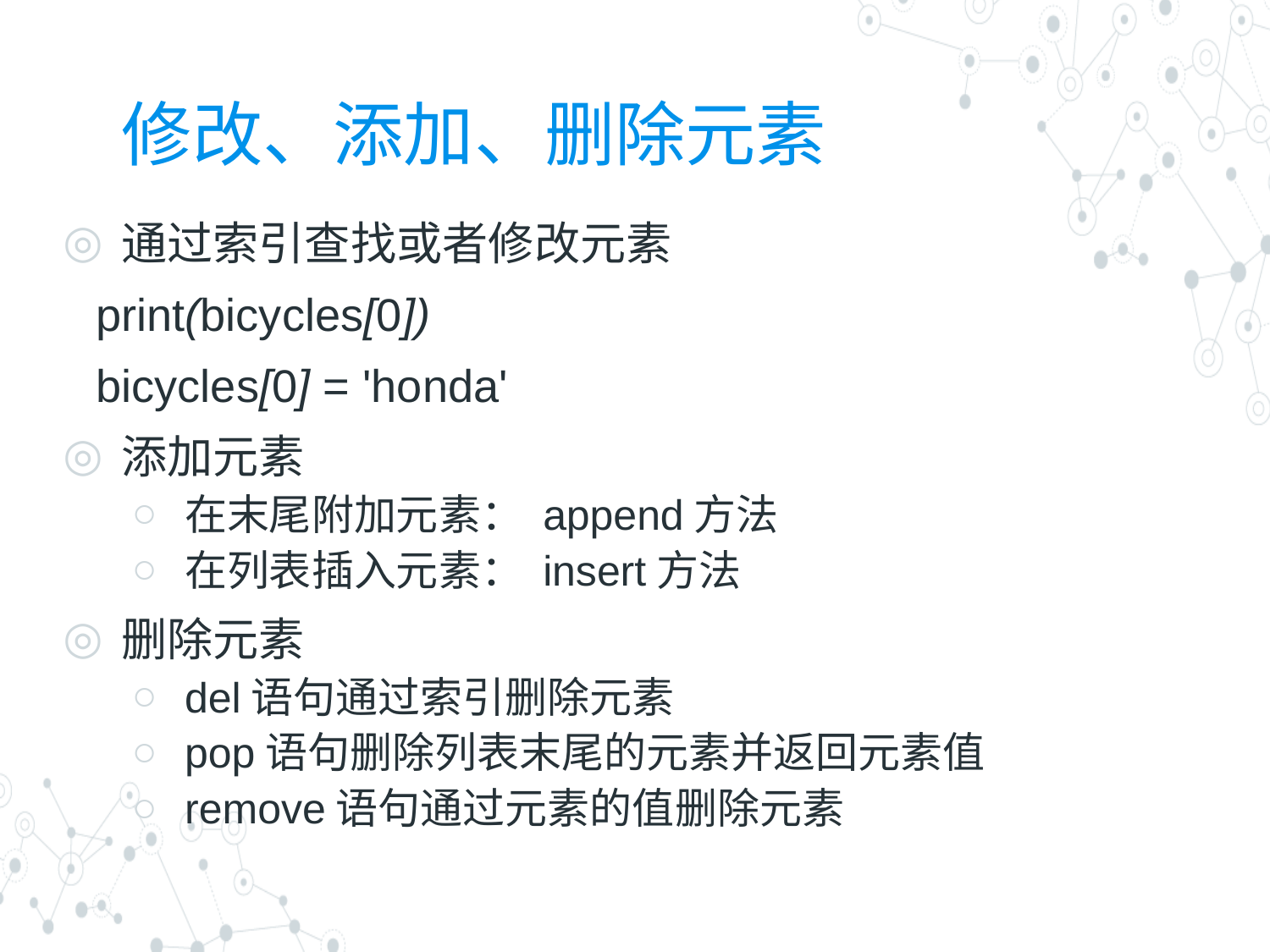

# 修改、添加、删除元素
通过索引查找或者修改元素
   print(bicycles[0])
   bicycles[0] = 'honda'
添加元素
在末尾附加元素： append方法
在列表插入元素： insert方法
删除元素
del语句通过索引删除元素
pop语句删除列表末尾的元素并返回元素值
remove语句通过元素的值删除元素